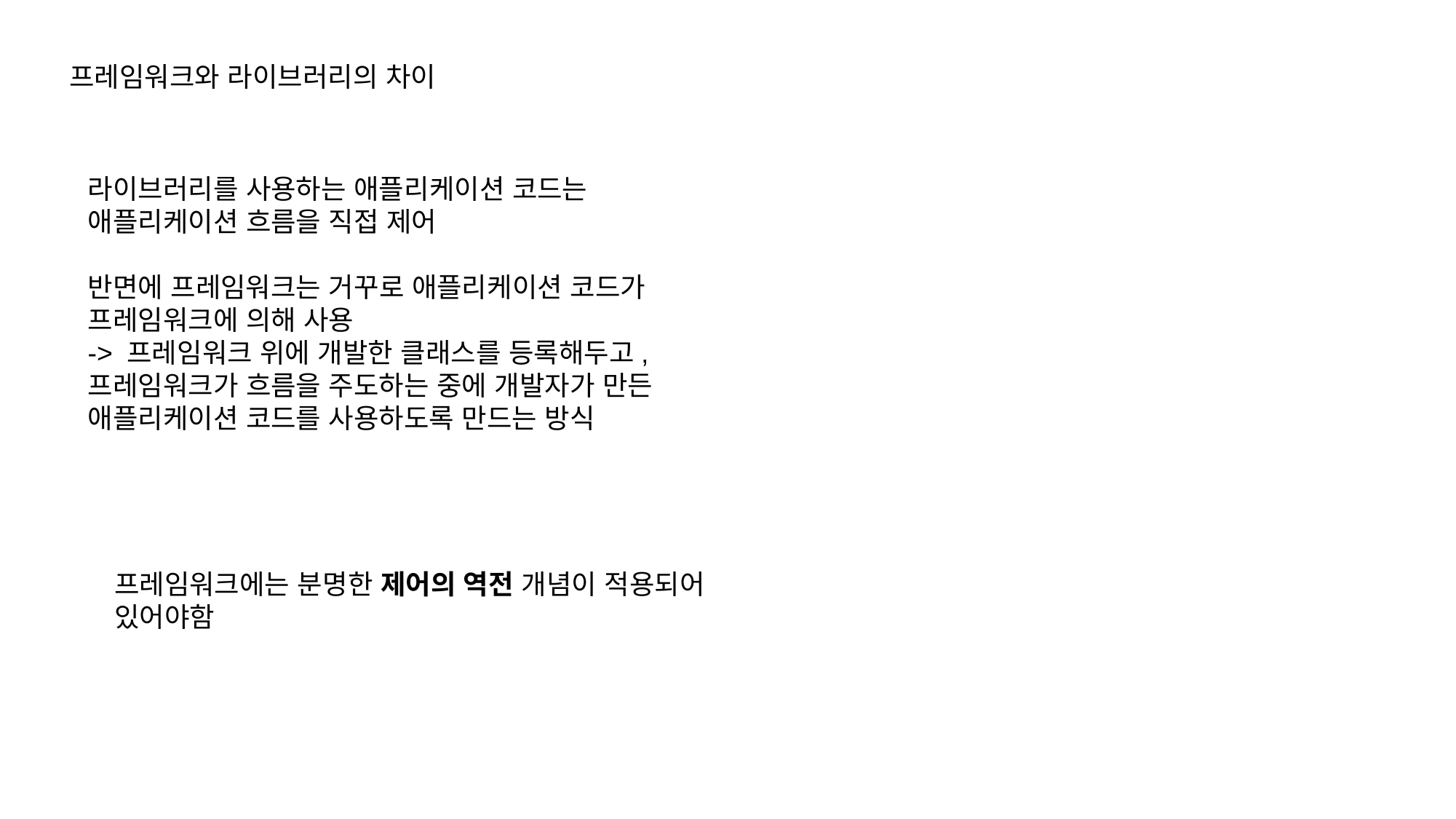

프레임워크와 라이브러리의 차이
라이브러리를 사용하는 애플리케이션 코드는 애플리케이션 흐름을 직접 제어

반면에 프레임워크는 거꾸로 애플리케이션 코드가 프레임워크에 의해 사용
-> 프레임워크 위에 개발한 클래스를 등록해두고, 프레임워크가 흐름을 주도하는 중에 개발자가 만든 애플리케이션 코드를 사용하도록 만드는 방식
프레임워크에는 분명한 제어의 역전 개념이 적용되어 있어야함